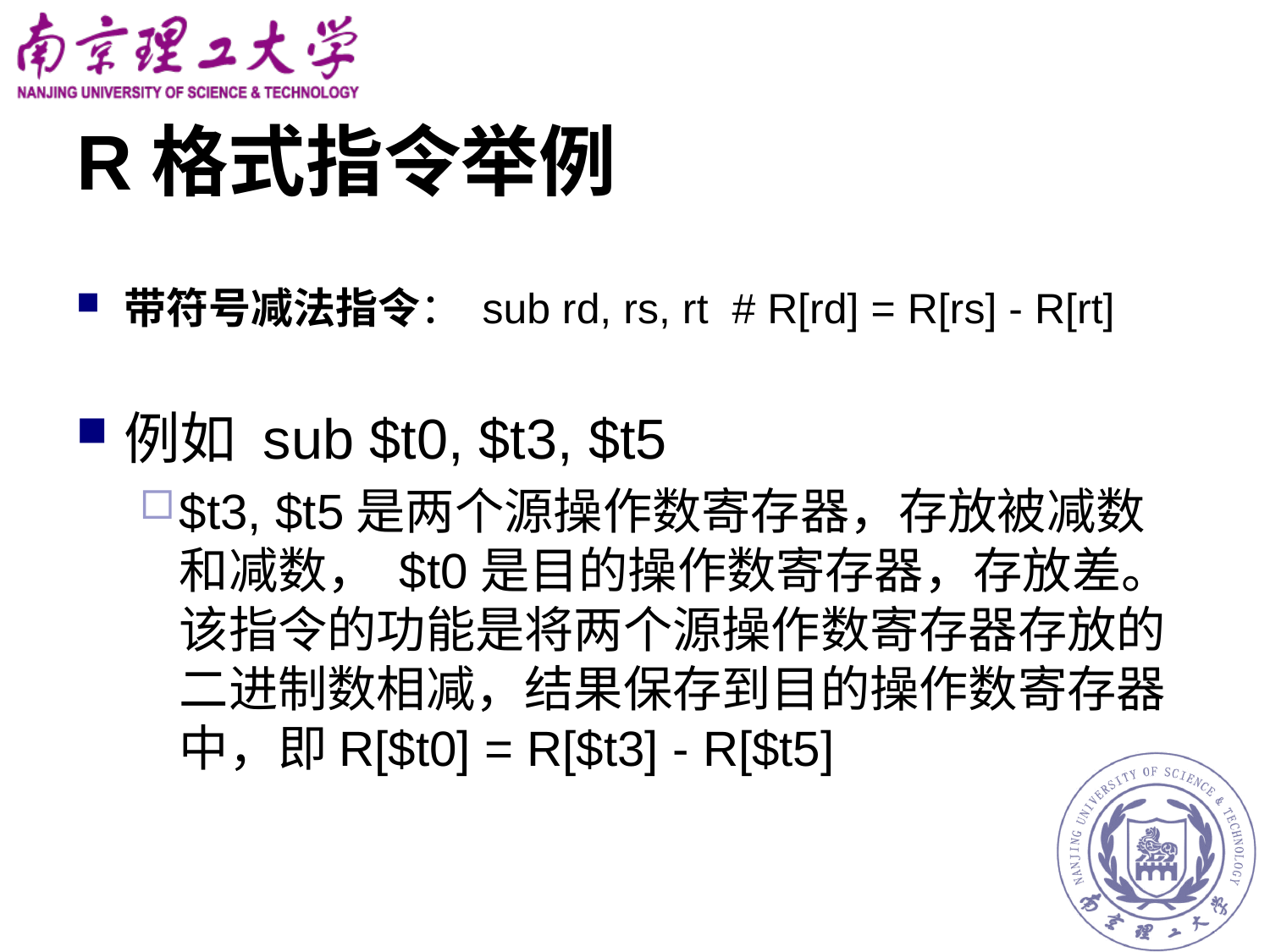

# R格式指令举例
带符号减法指令： sub rd, rs, rt  # R[rd] = R[rs] - R[rt]

例如 sub $t0, $t3, $t5
$t3, $t5是两个源操作数寄存器，存放被减数和减数， $t0是目的操作数寄存器，存放差。该指令的功能是将两个源操作数寄存器存放的二进制数相减，结果保存到目的操作数寄存器中，即R[$t0] = R[$t3] - R[$t5]